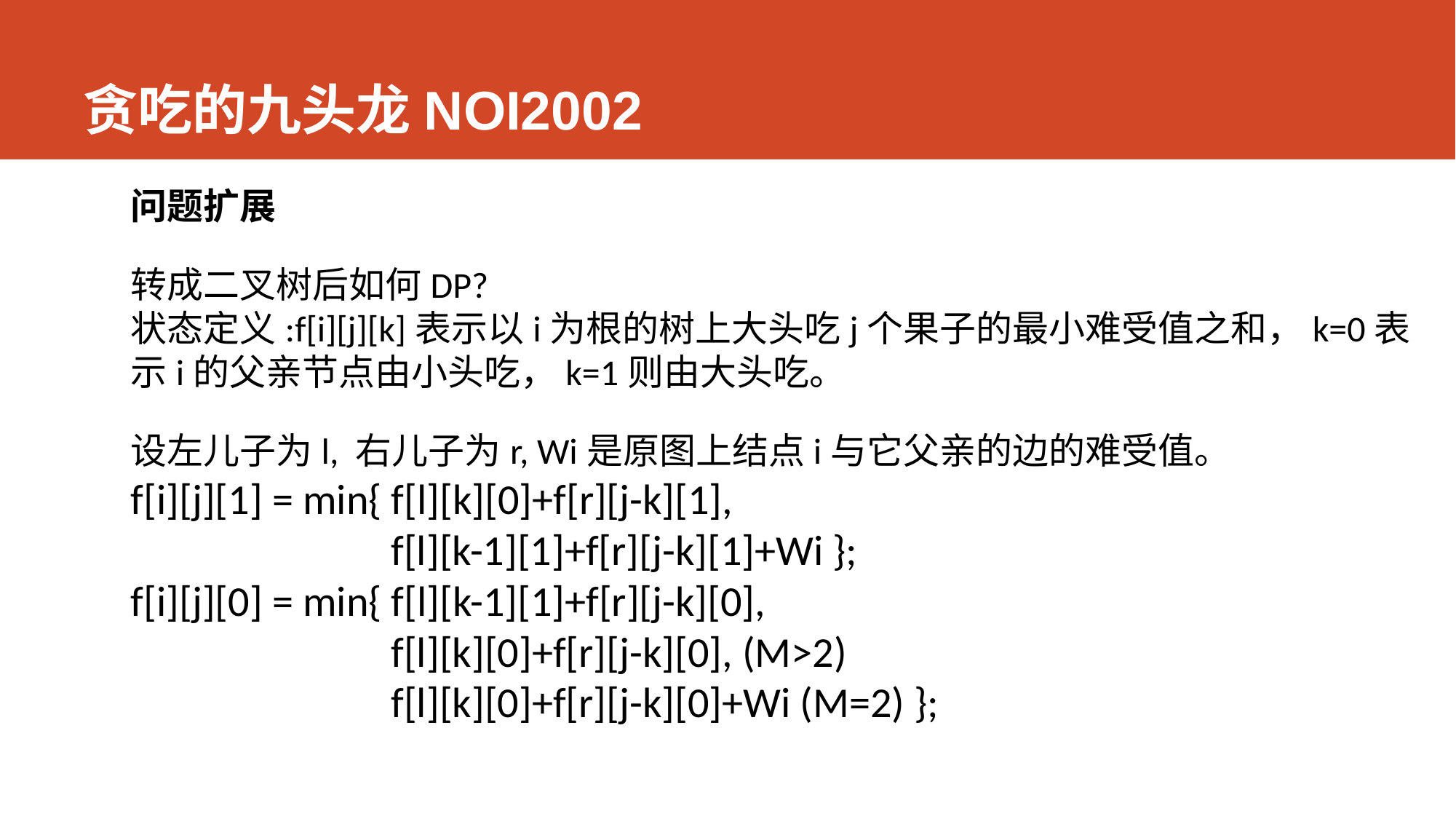

# 贪吃的九头龙NOI2002
问题扩展
转成二叉树后如何DP?
状态定义:f[i][j][k]表示以i为根的树上大头吃j个果子的最小难受值之和，k=0表示i的父亲节点由小头吃，k=1则由大头吃。
设左儿子为l, 右儿子为r, Wi是原图上结点i与它父亲的边的难受值。
f[i][j][1] = min{ f[l][k][0]+f[r][j-k][1],
                           f[l][k-1][1]+f[r][j-k][1]+Wi };
f[i][j][0] = min{ f[l][k-1][1]+f[r][j-k][0],
                           f[l][k][0]+f[r][j-k][0], (M>2)
                           f[l][k][0]+f[r][j-k][0]+Wi (M=2) };